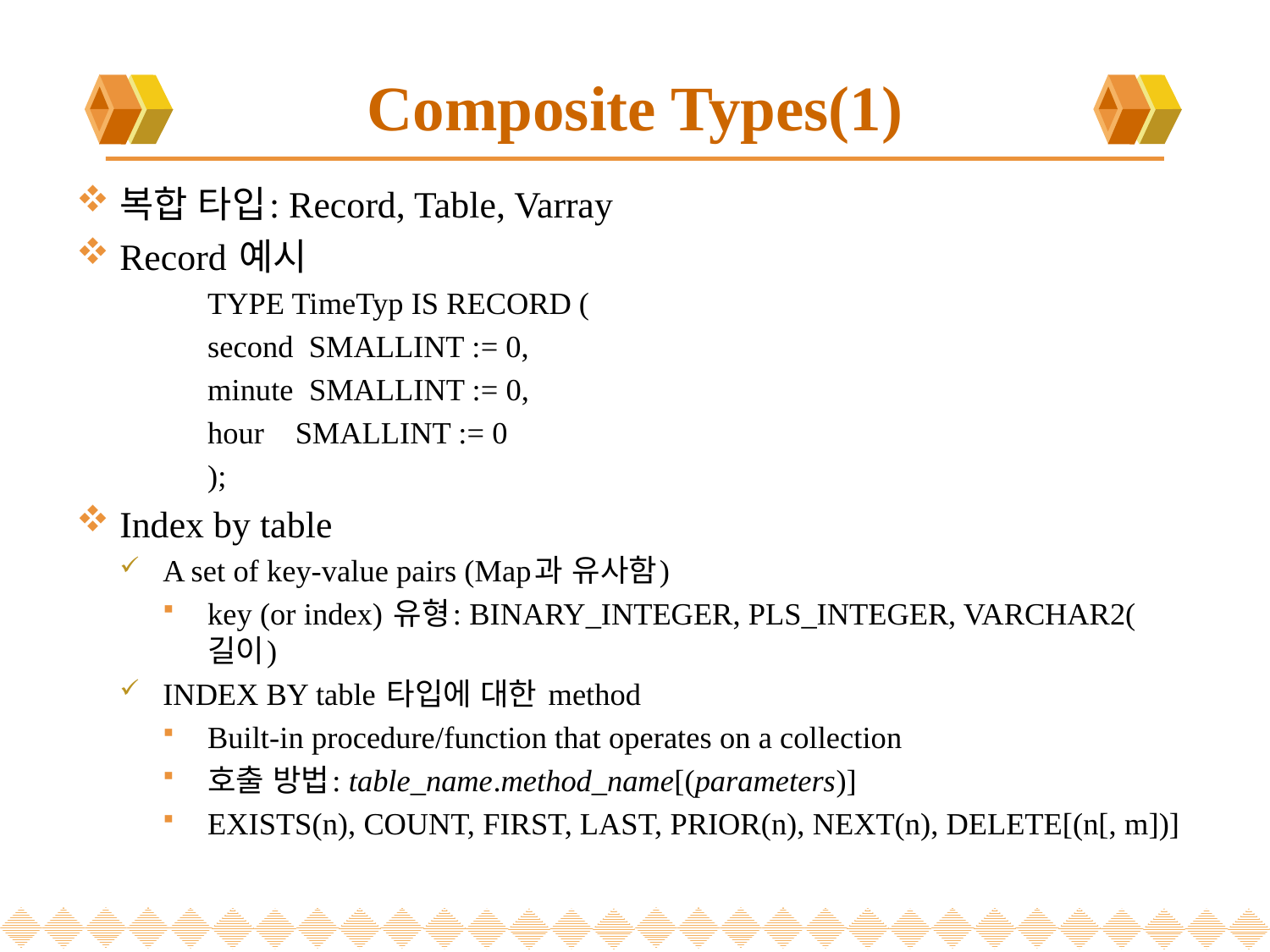

# Composite Types(1)
복합 타입: Record, Table, Varray
Record 예시
TYPE TimeTyp IS RECORD (
	second  SMALLINT := 0,
	minute  SMALLINT := 0,
	hour    SMALLINT := 0
);
Index by table
A set of key-value pairs (Map과 유사함)
key (or index) 유형: BINARY_INTEGER, PLS_INTEGER, VARCHAR2(길이)
INDEX BY table 타입에 대한 method
Built-in procedure/function that operates on a collection
호출 방법: table_name.method_name[(parameters)]
EXISTS(n), COUNT, FIRST, LAST, PRIOR(n), NEXT(n), DELETE[(n[, m])]